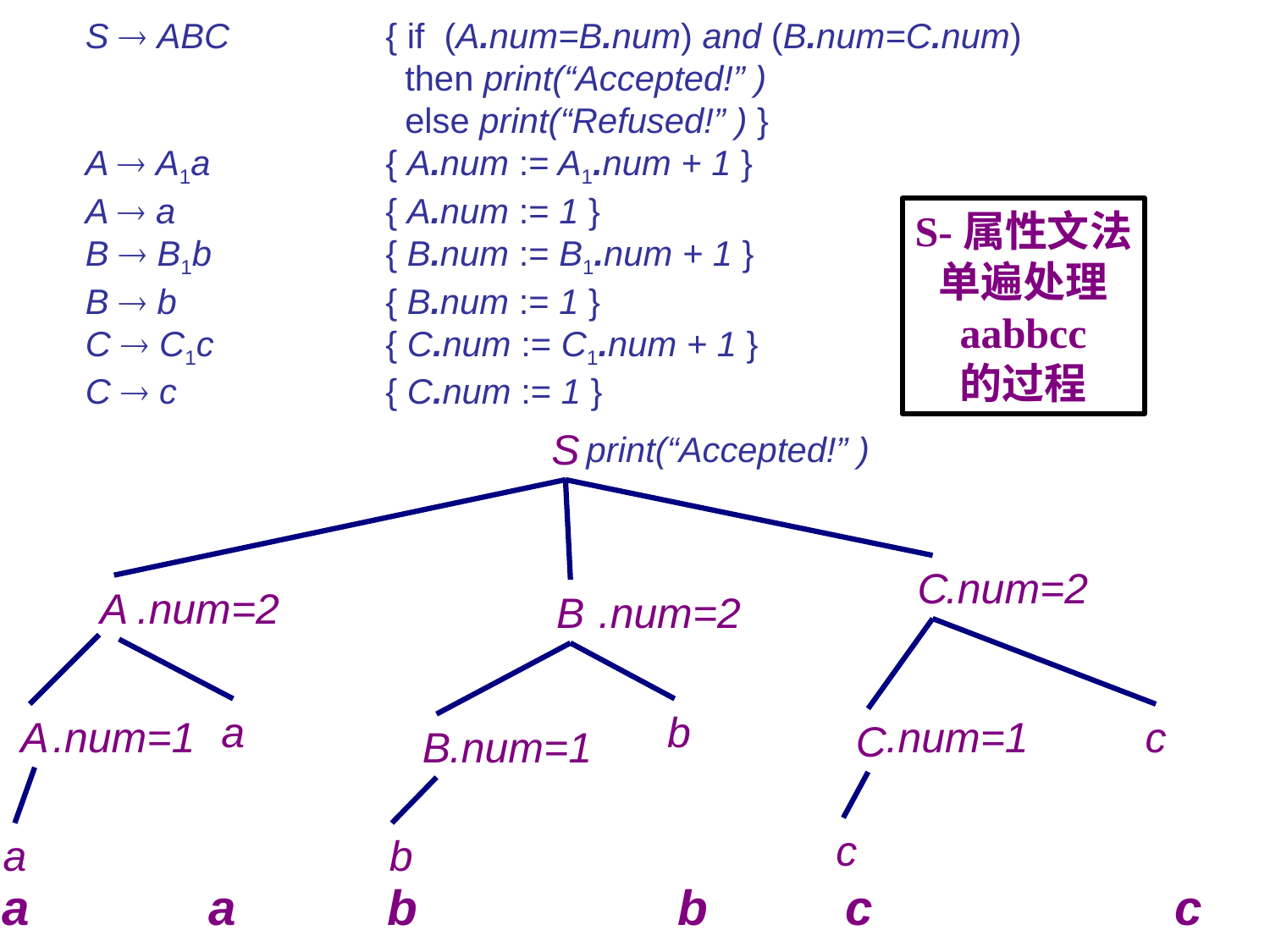

S → ABC

A → A1a
A → a
B → B1b
B → b
C → C1c
C → c

{ if  (A.num=B.num) and (B.num=C.num)
  then print(“Accepted!” )
  else print(“Refused!” ) }
{ A.num := A1.num + 1 }
{ A.num := 1 }
{ B.num := B1.num + 1 }
{ B.num := 1 }
{ C.num := C1.num + 1 }
{ C.num := 1 }
S-属性文法
单遍处理
aabbcc
的过程
S
print(“Accepted!” )
C
.num=2
A
.num=2
B
.num=2
a
b
A
.num=1
.num=1
c
C
B
.num=1
c
a
b
a             a           b                   b          c                      c